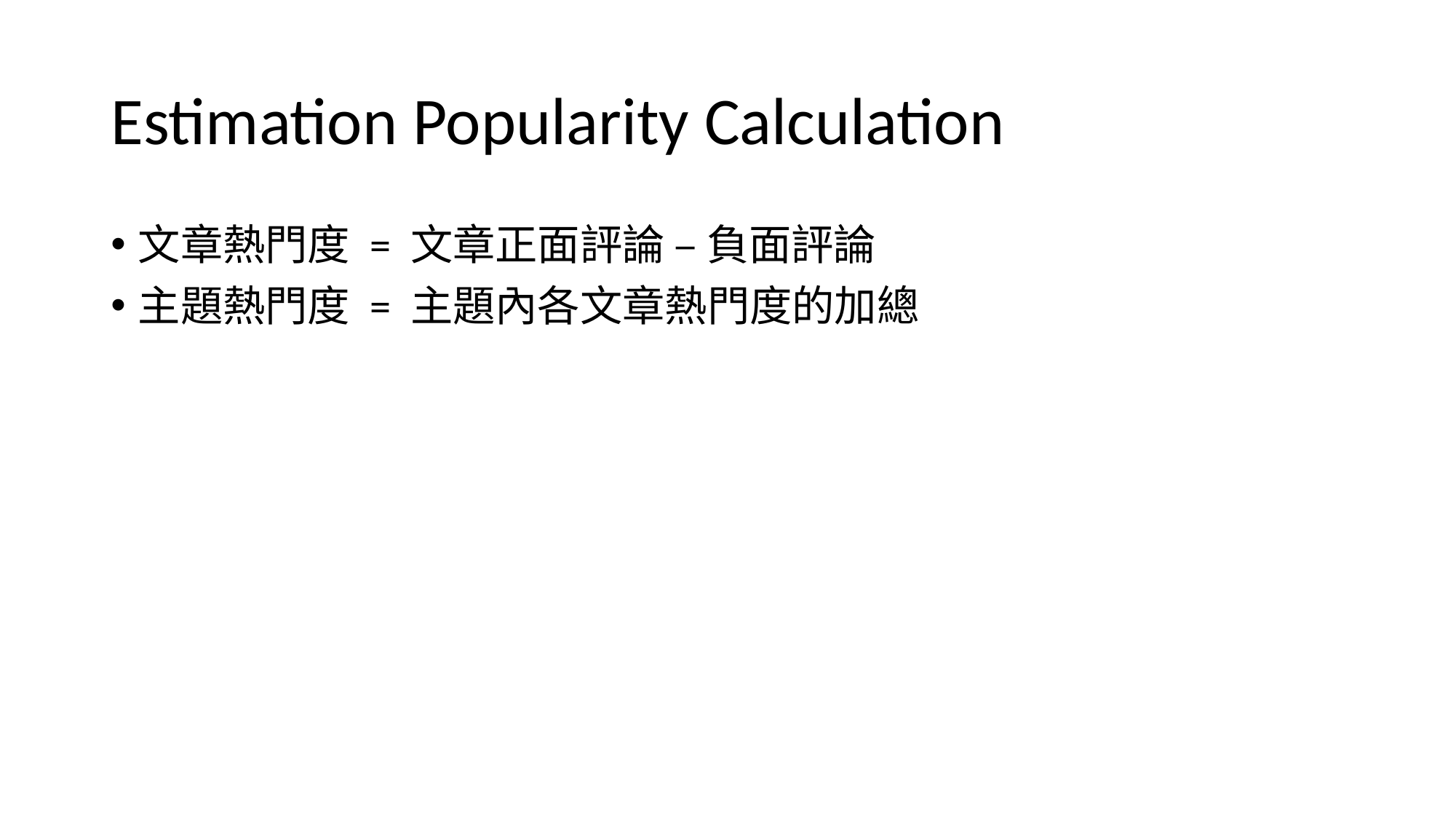

# Estimation Popularity Calculation
文章熱門度 = 文章正面評論 – 負面評論
主題熱門度 = 主題內各文章熱門度的加總